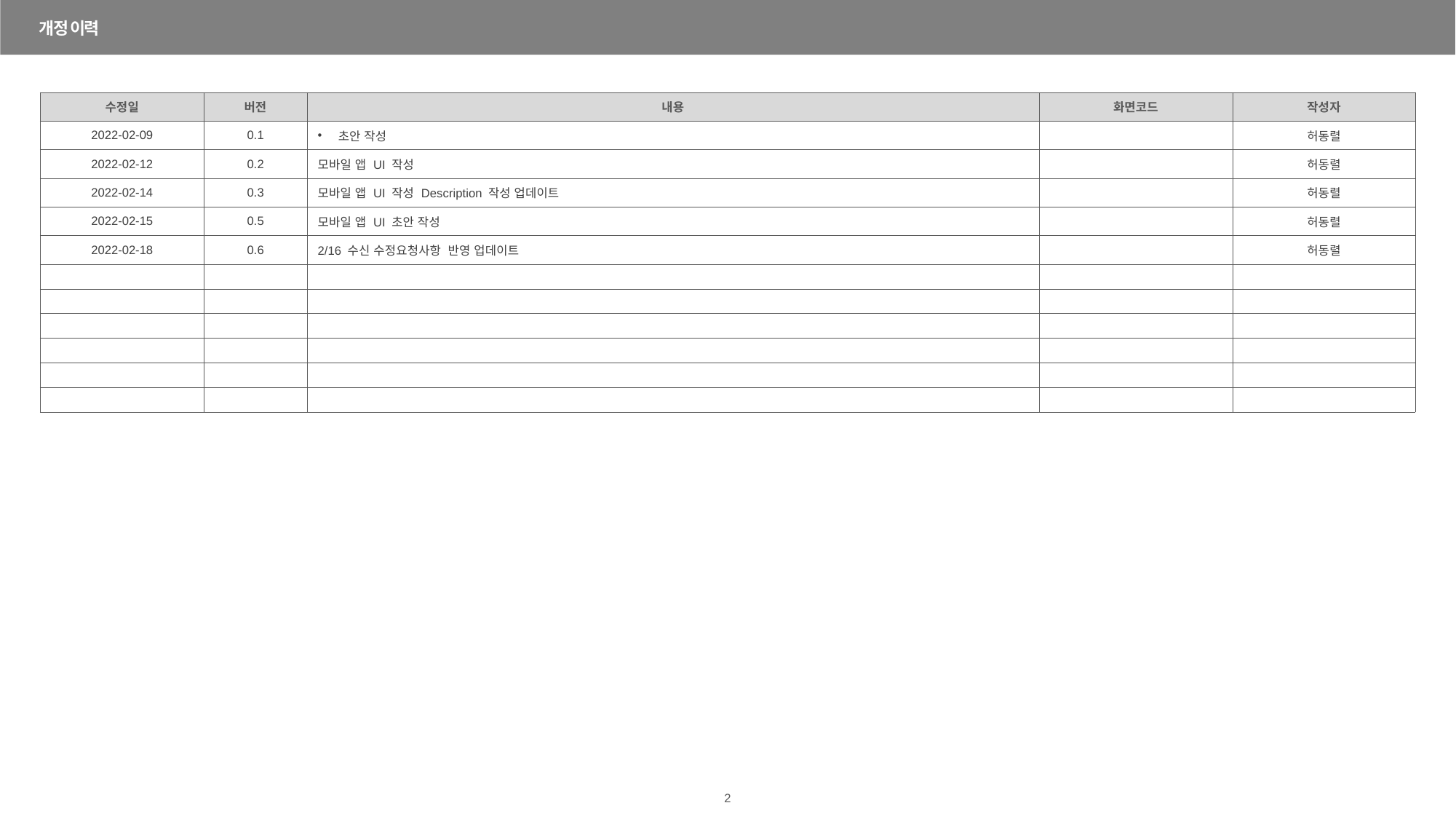

개정 이력
| 수정일 | 버전 | 내용 | 화면코드 | 작성자 |
| --- | --- | --- | --- | --- |
| 2022-02-09 | 0.1 | 초안 작성 |  | 허동렬 |
| 2022-02-12 | 0.2 | 모바일 앱 UI 작성 |  | 허동렬 |
| 2022-02-14 | 0.3 | 모바일 앱 UI 작성 Description 작성 업데이트 |  | 허동렬 |
| 2022-02-15 | 0.5 | 모바일 앱 UI 초안 작성 |  | 허동렬 |
| 2022-02-18 | 0.6 | 2/16 수신 수정요청사항 반영 업데이트 |  | 허동렬 |
|  |  |  |  |  |
|  |  |  |  |  |
|  |  |  |  |  |
|  |  |  |  |  |
|  |  |  |  |  |
|  |  |  |  |  |
2